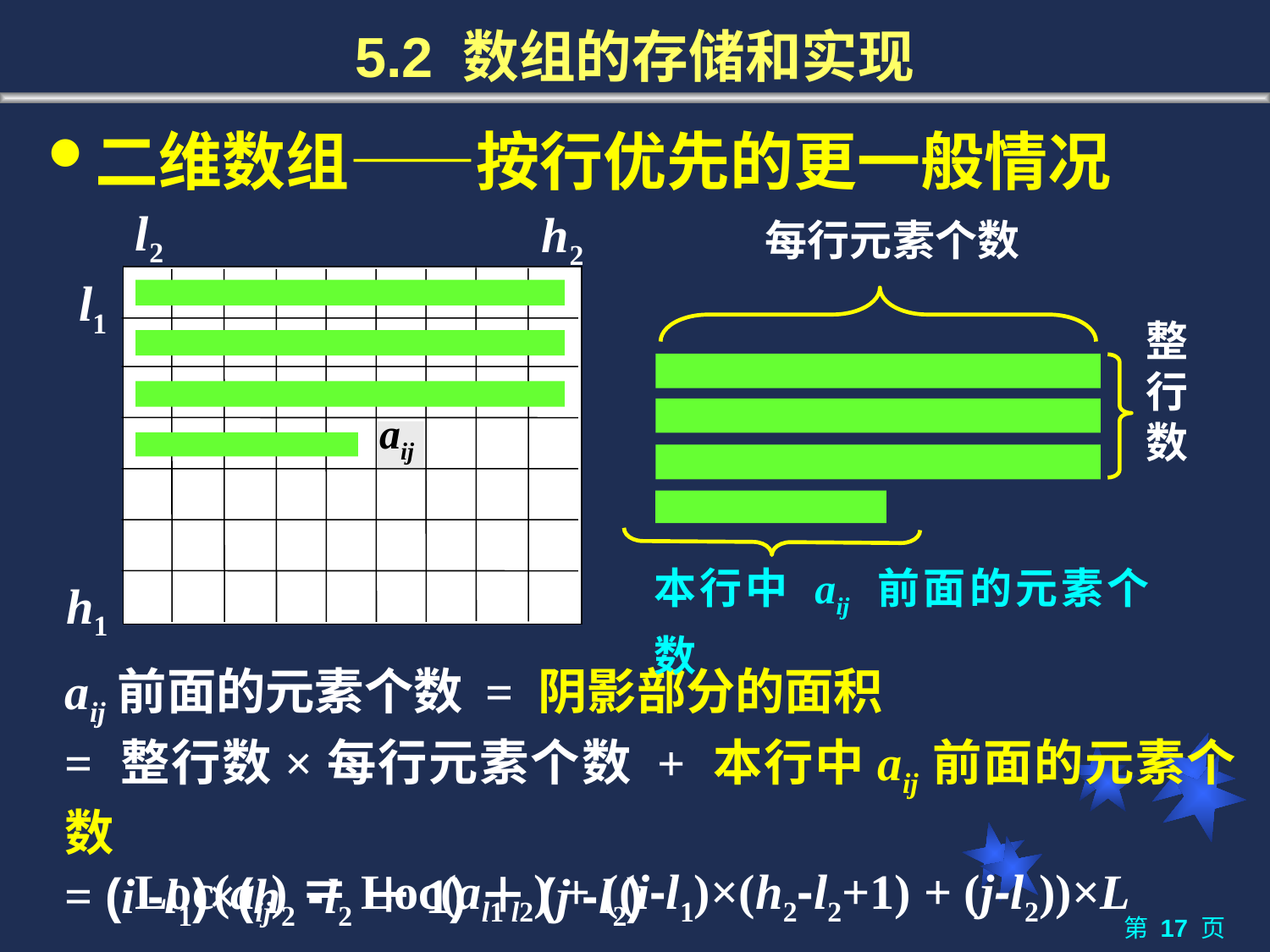

# 5.2 数组的存储和实现
二维数组——按行优先的更一般情况
l2
h2

每行元素个数
整行数

本行中 aij 前面的元素个数

l1

aij

h1
aij前面的元素个数 = 阴影部分的面积
= 整行数×每行元素个数 + 本行中aij前面的元素个数
= (i -l1)×(h2 -l2＋1)＋(j -l2)
Loc(aij)＝Loc(al1 l2) + ((i-l1)×(h2-l2+1) + (j-l2))×L
第 17 页